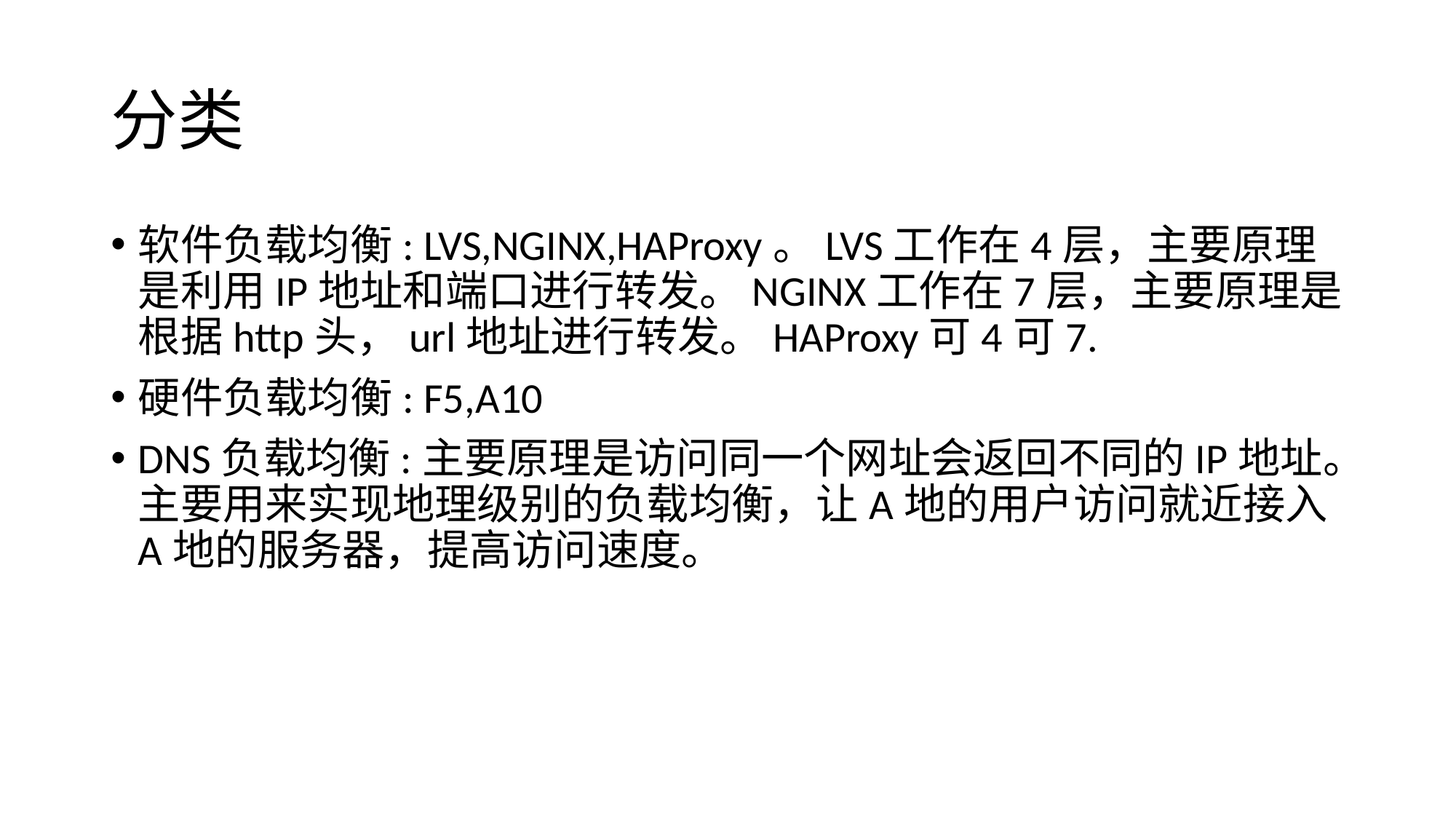

# 分类
软件负载均衡: LVS,NGINX,HAProxy。LVS工作在4层，主要原理是利用IP地址和端口进行转发。NGINX工作在7层，主要原理是根据http头，url地址进行转发。HAProxy可4可7.
硬件负载均衡: F5,A10
DNS负载均衡:主要原理是访问同一个网址会返回不同的IP地址。主要用来实现地理级别的负载均衡，让A地的用户访问就近接入A地的服务器，提高访问速度。